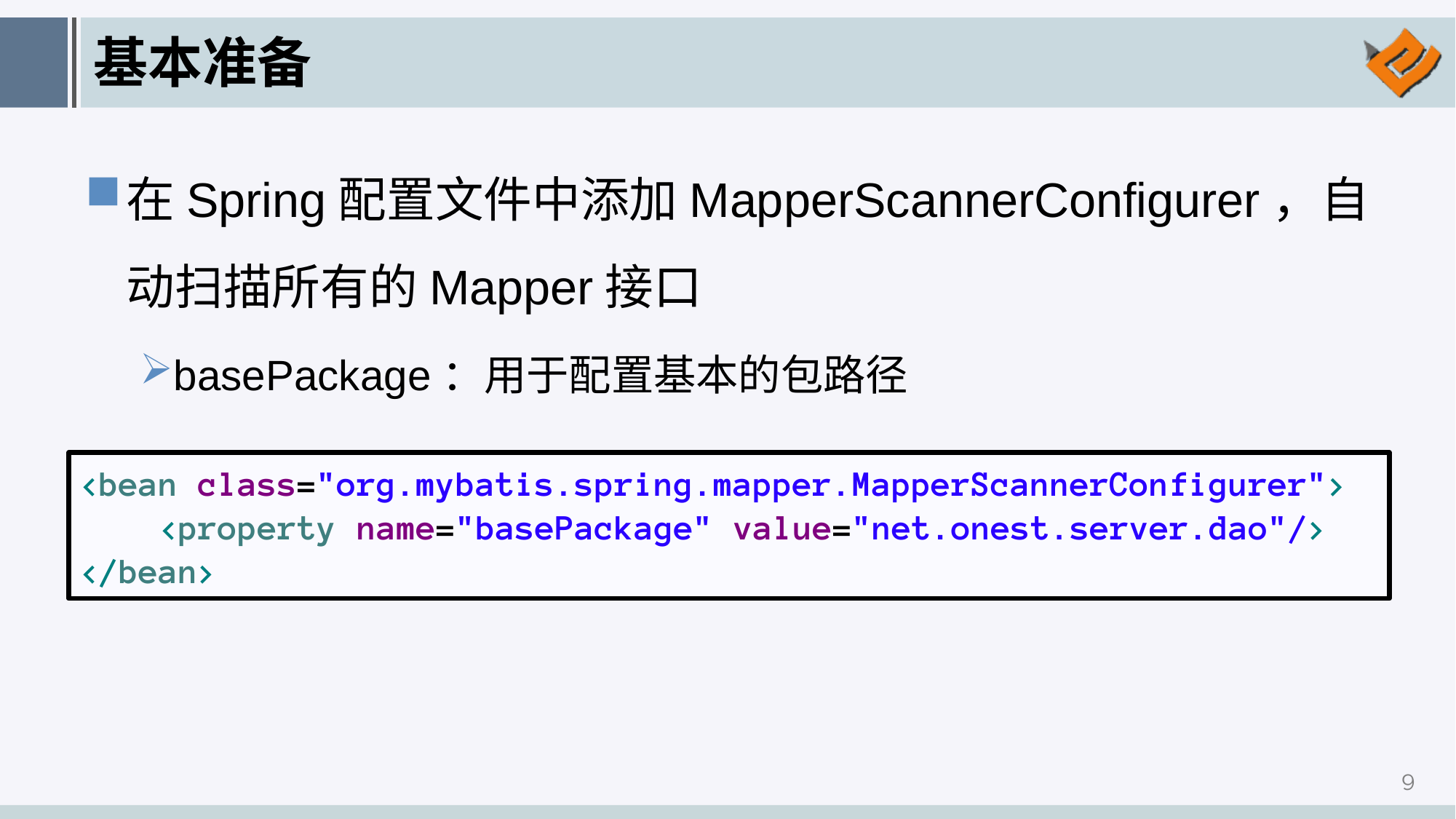

# 基本准备
在Spring配置文件中添加MapperScannerConfigurer，自动扫描所有的Mapper接口
basePackage：用于配置基本的包路径
<bean class="org.mybatis.spring.mapper.MapperScannerConfigurer">
    <property name="basePackage" value="net.onest.server.dao"/>
</bean>